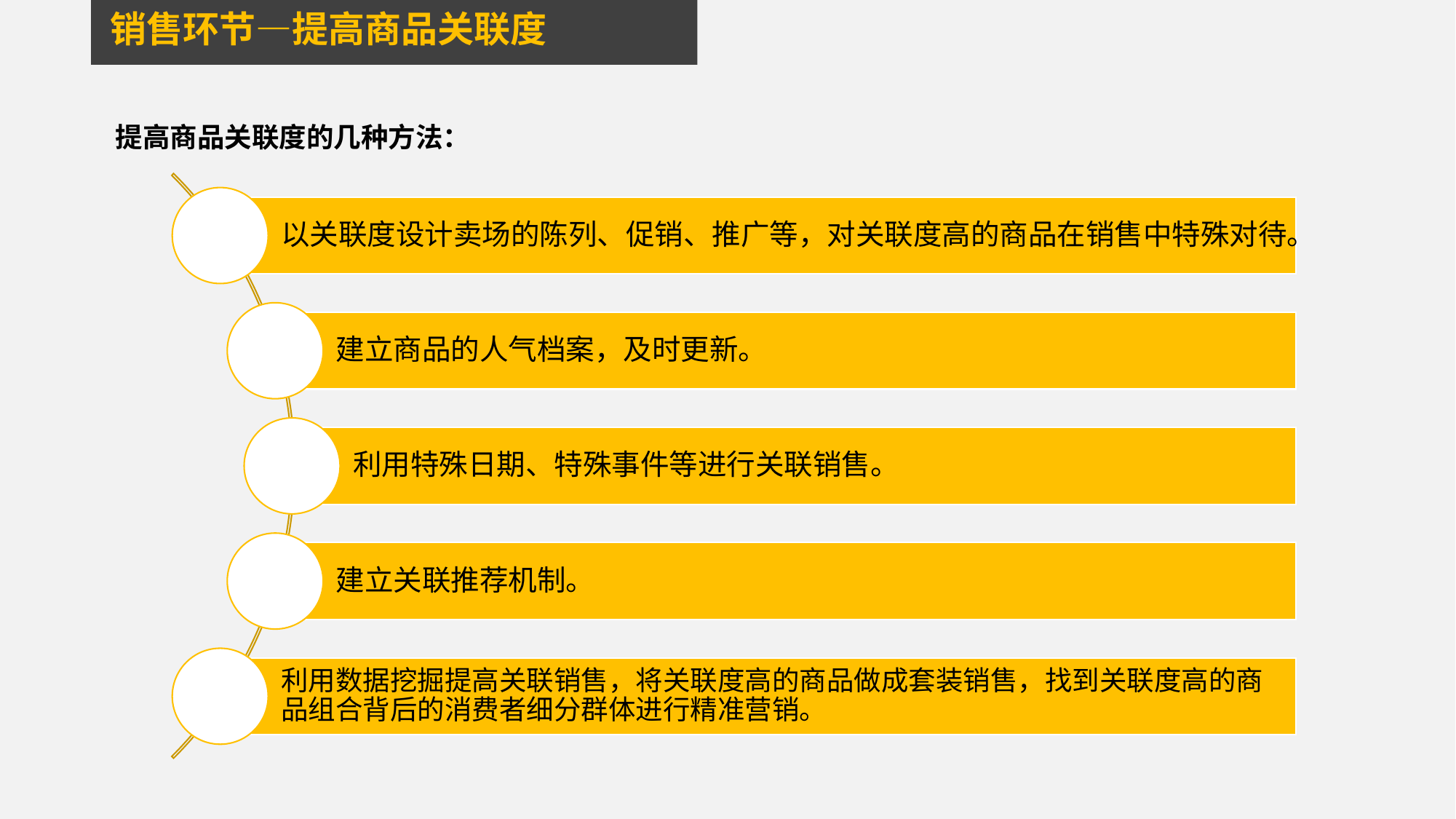

销售环节—提高商品关联度
提高商品关联度的几种方法：
以关联度设计卖场的陈列、促销、推广等，对关联度高的商品在销售中特殊对待。
建立商品的人气档案，及时更新。
利用特殊日期、特殊事件等进行关联销售。
建立关联推荐机制。
利用数据挖掘提高关联销售，将关联度高的商品做成套装销售，找到关联度高的商品组合背后的消费者细分群体进行精准营销。